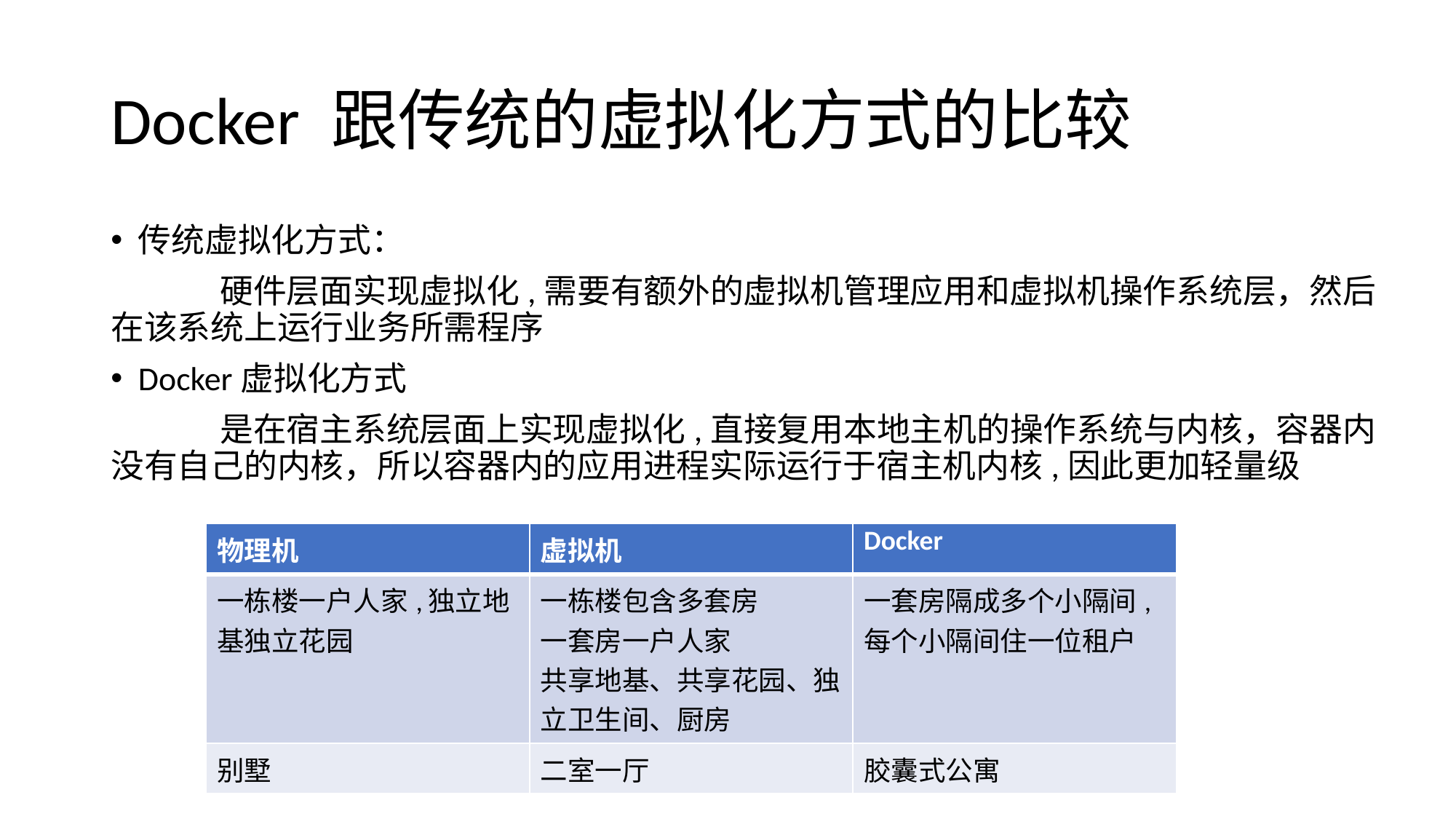

# Docker 跟传统的虚拟化方式的比较
传统虚拟化方式：
	硬件层面实现虚拟化,需要有额外的虚拟机管理应用和虚拟机操作系统层，然后在该系统上运行业务所需程序
Docker虚拟化方式
	是在宿主系统层面上实现虚拟化,直接复用本地主机的操作系统与内核，容器内没有自己的内核，所以容器内的应用进程实际运行于宿主机内核,因此更加轻量级

| 物理机 | 虚拟机 | Docker |
| --- | --- | --- |
| 一栋楼一户人家,独立地基独立花园 | 一栋楼包含多套房 一套房一户人家 共享地基、共享花园、独立卫生间、厨房 | 一套房隔成多个小隔间,每个小隔间住一位租户 |
| 别墅 | 二室一厅 | 胶囊式公寓 |